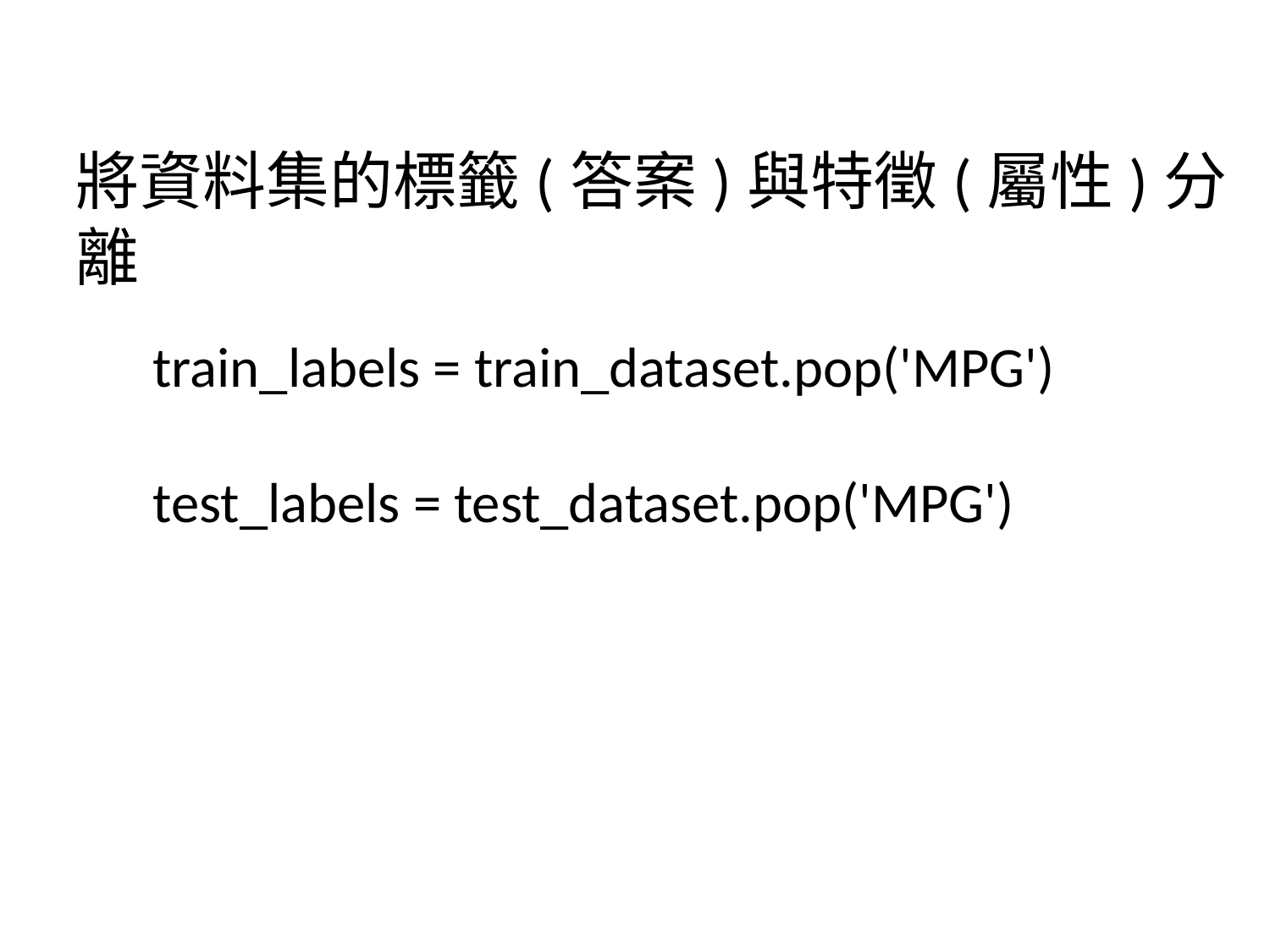

將資料集的標籤(答案)與特徵(屬性)分離
train_labels = train_dataset.pop('MPG')

test_labels = test_dataset.pop('MPG')